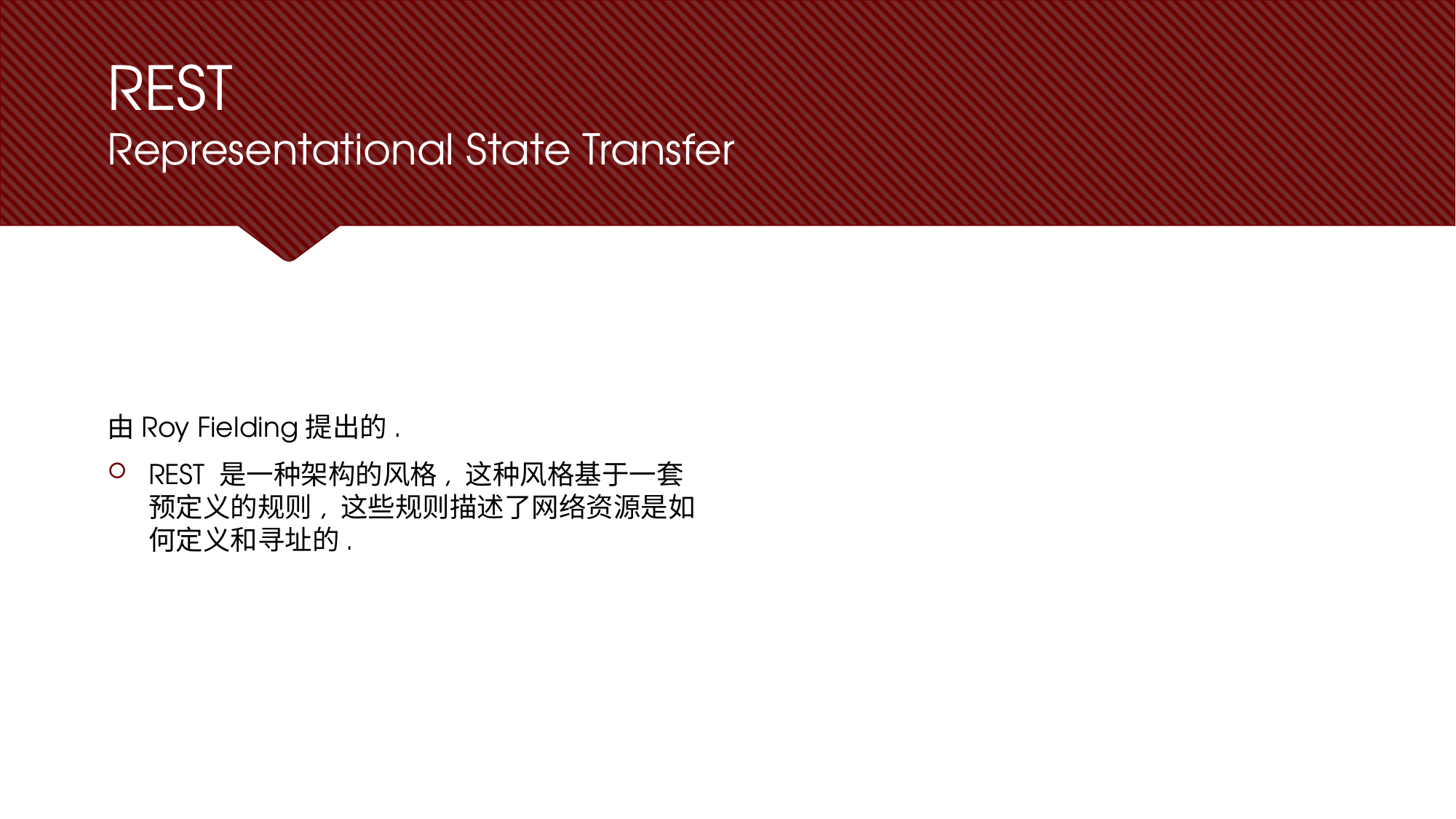

# REST Representational State Transfer
由Roy Fielding提出的.
REST 是一种架构的风格, 这种风格基于一套预定义的规则, 这些规则描述了网络资源是如何定义和寻址的.